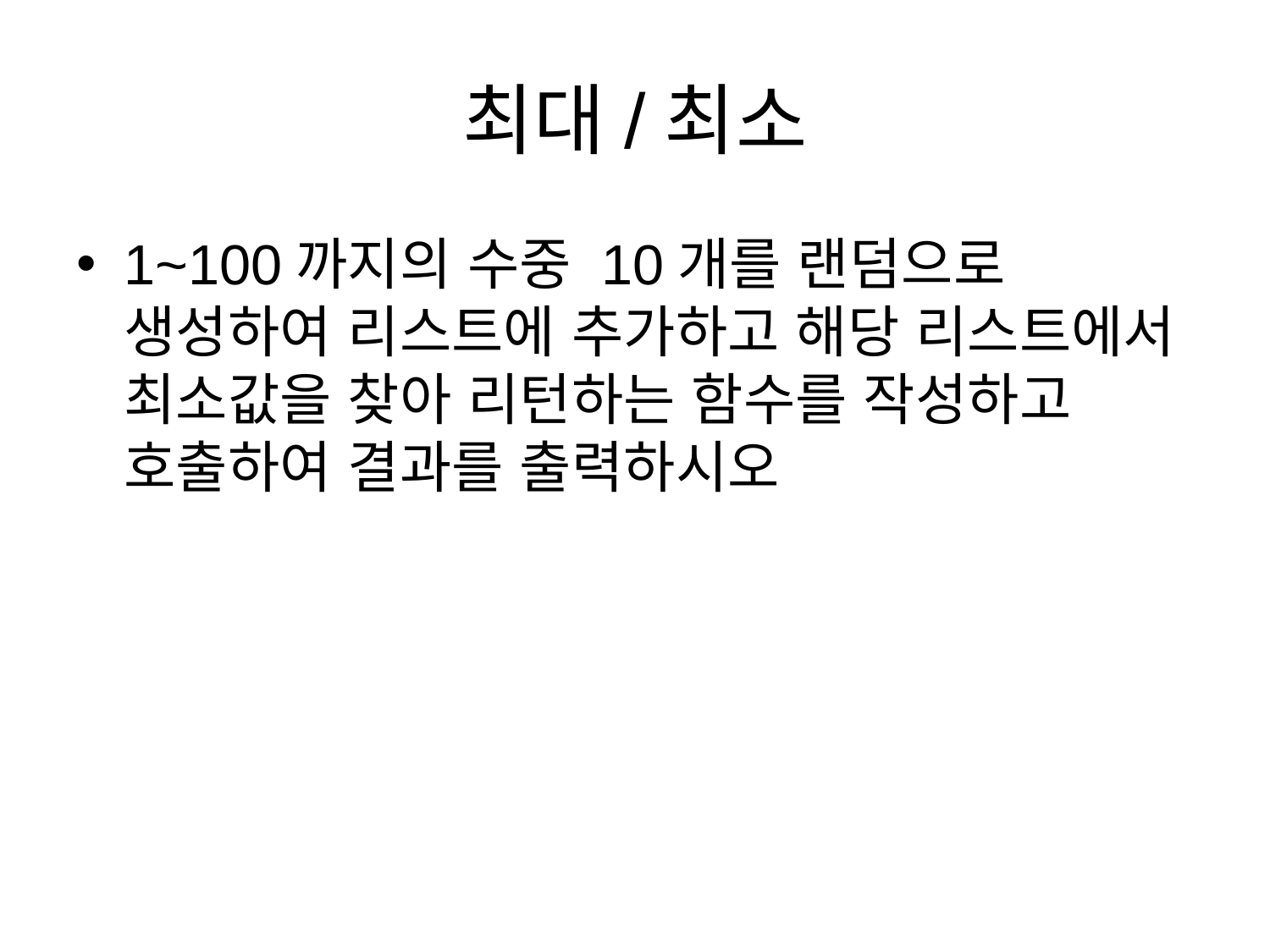

# 최대/최소
1~100까지의 수중 10개를 랜덤으로 생성하여 리스트에 추가하고 해당 리스트에서 최소값을 찾아 리턴하는 함수를 작성하고 호출하여 결과를 출력하시오